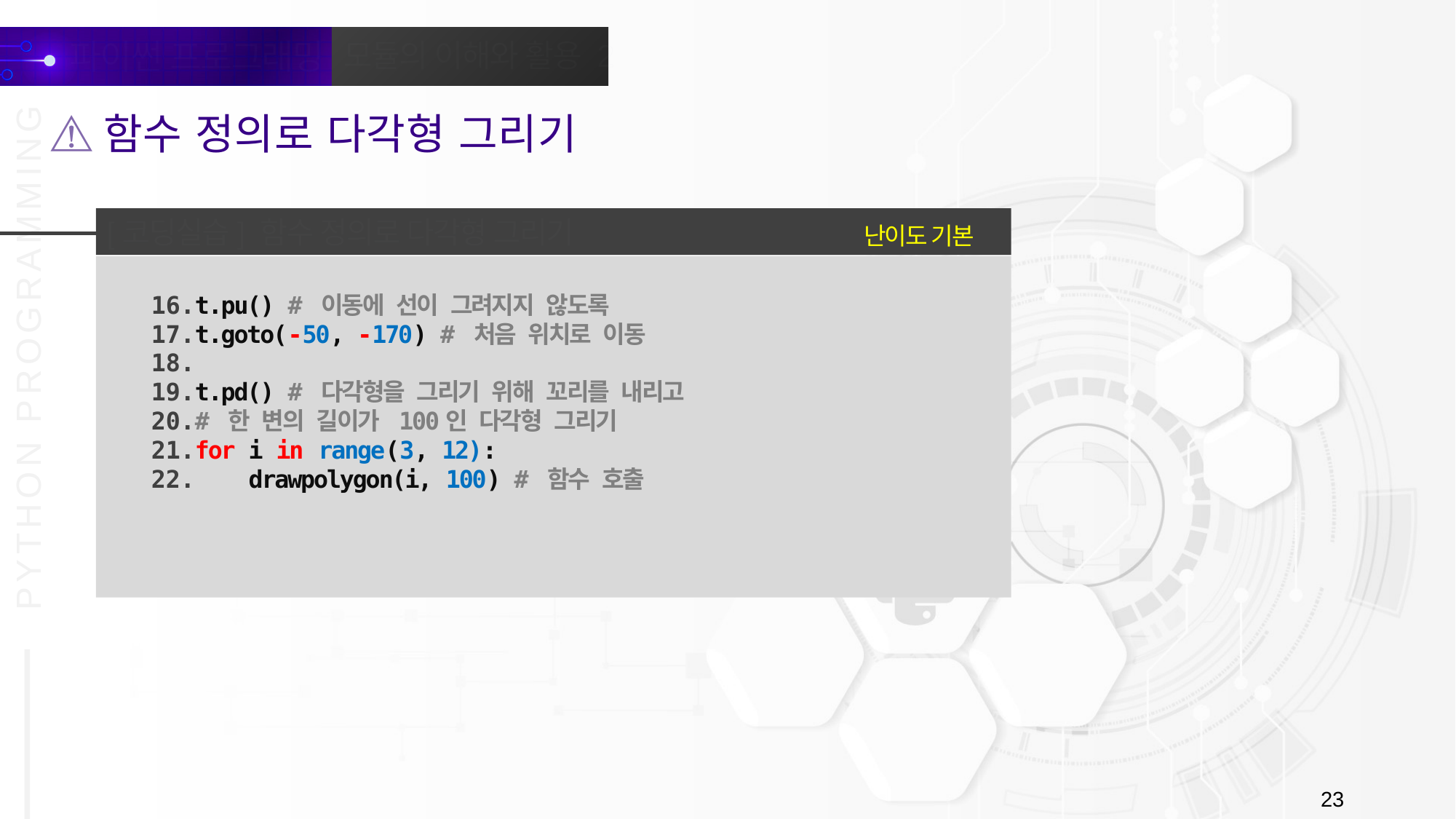

함수 정의로 다각형 그리기

[코딩실습] 함수 정의로 다각형 그리기
난이도 기본

t.pu() # 이동에 선이 그려지지 않도록
t.goto(-50, -170) # 처음 위치로 이동

t.pd() # 다각형을 그리기 위해 꼬리를 내리고
# 한 변의 길이가 100인 다각형 그리기
for i in range(3, 12):
    drawpolygon(i, 100) # 함수 호출
23